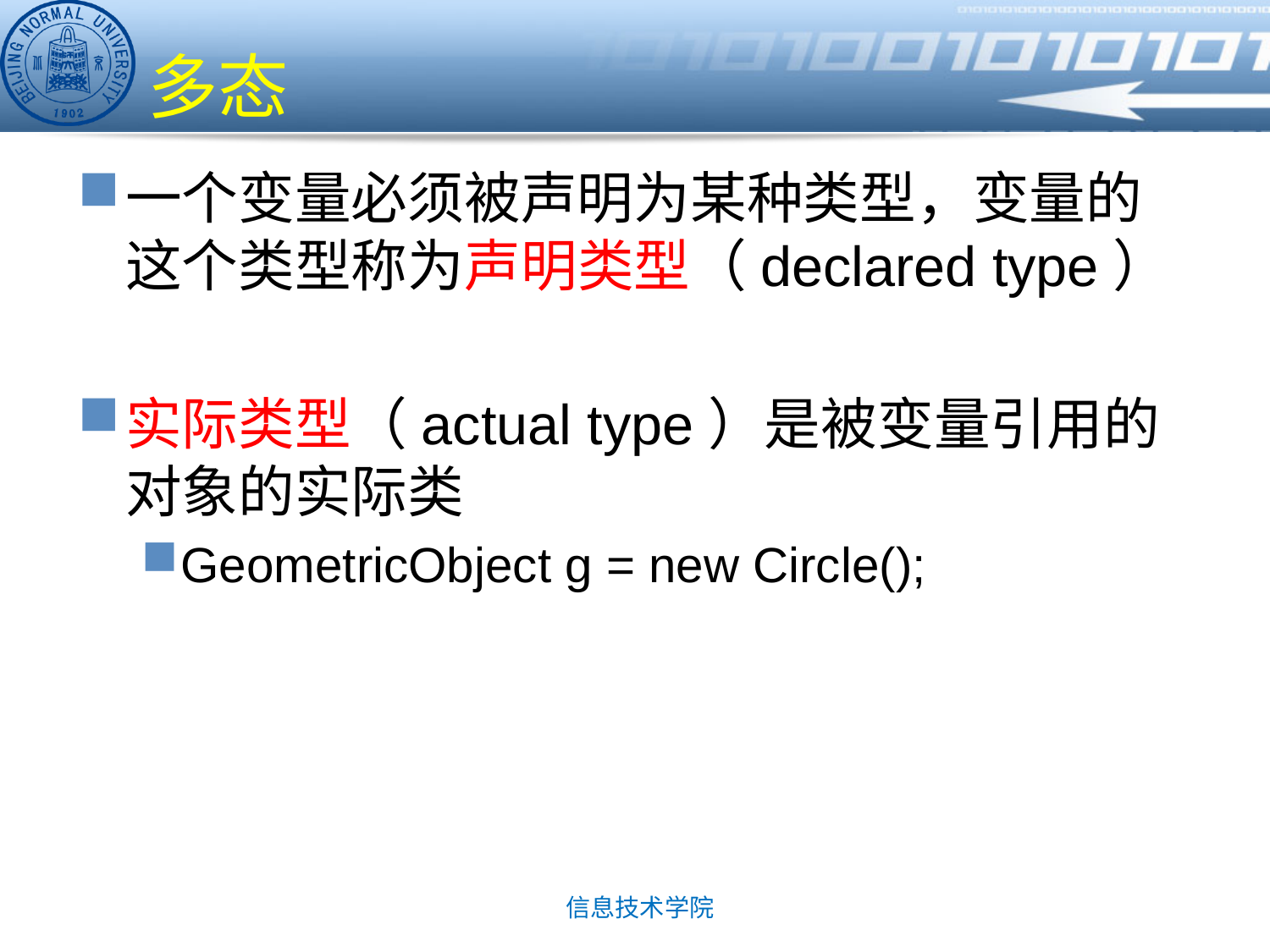

# 多态
一个变量必须被声明为某种类型，变量的这个类型称为声明类型（declared type）

实际类型（actual type）是被变量引用的对象的实际类
GeometricObject g = new Circle();

20